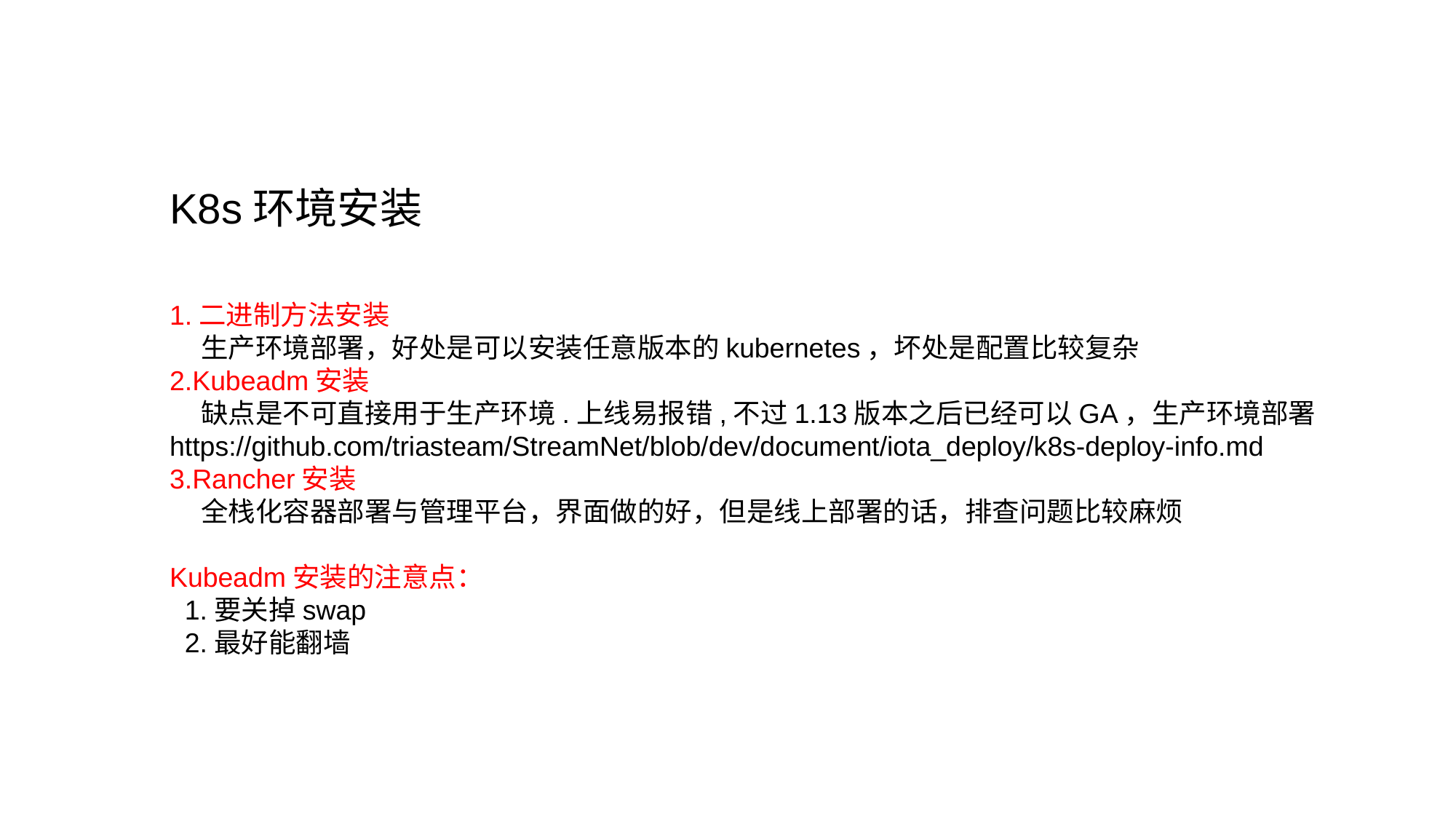

K8s环境安装

1.二进制方法安装
    生产环境部署，好处是可以安装任意版本的kubernetes，坏处是配置比较复杂
2.Kubeadm安装
    缺点是不可直接用于生产环境.上线易报错,不过1.13版本之后已经可以GA，生产环境部署
https://github.com/triasteam/StreamNet/blob/dev/document/iota_deploy/k8s-deploy-info.md
3.Rancher安装
    全栈化容器部署与管理平台，界面做的好，但是线上部署的话，排查问题比较麻烦

Kubeadm安装的注意点：
  1.要关掉swap
  2.最好能翻墙